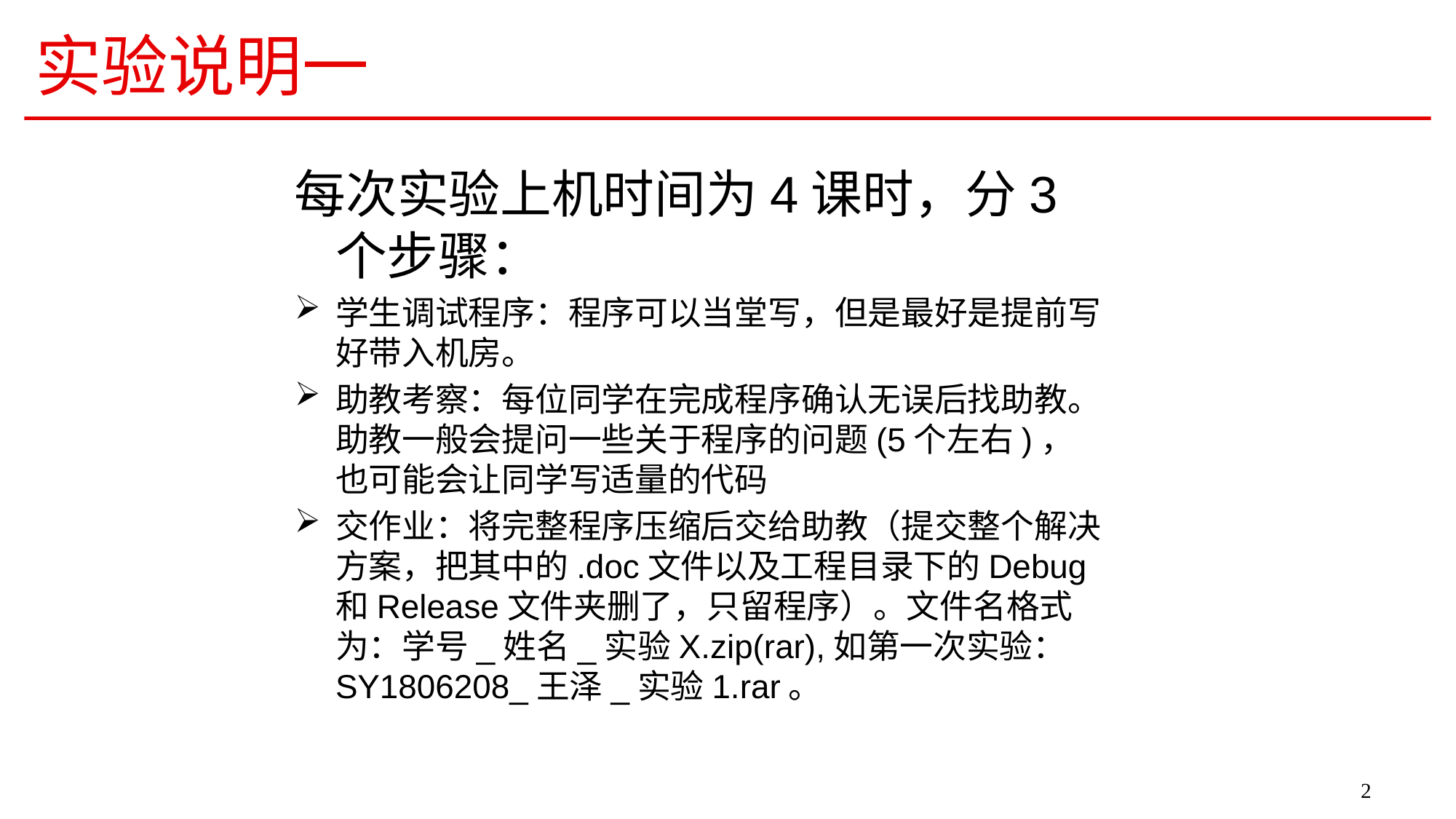

# 实验说明一
每次实验上机时间为4课时，分3个步骤：
学生调试程序：程序可以当堂写，但是最好是提前写好带入机房。
助教考察：每位同学在完成程序确认无误后找助教。助教一般会提问一些关于程序的问题(5个左右)，也可能会让同学写适量的代码
交作业：将完整程序压缩后交给助教（提交整个解决方案，把其中的.doc文件以及工程目录下的Debug和Release文件夹删了，只留程序）。文件名格式为：学号_姓名_实验X.zip(rar),如第一次实验：SY1806208_王泽_实验1.rar。

2